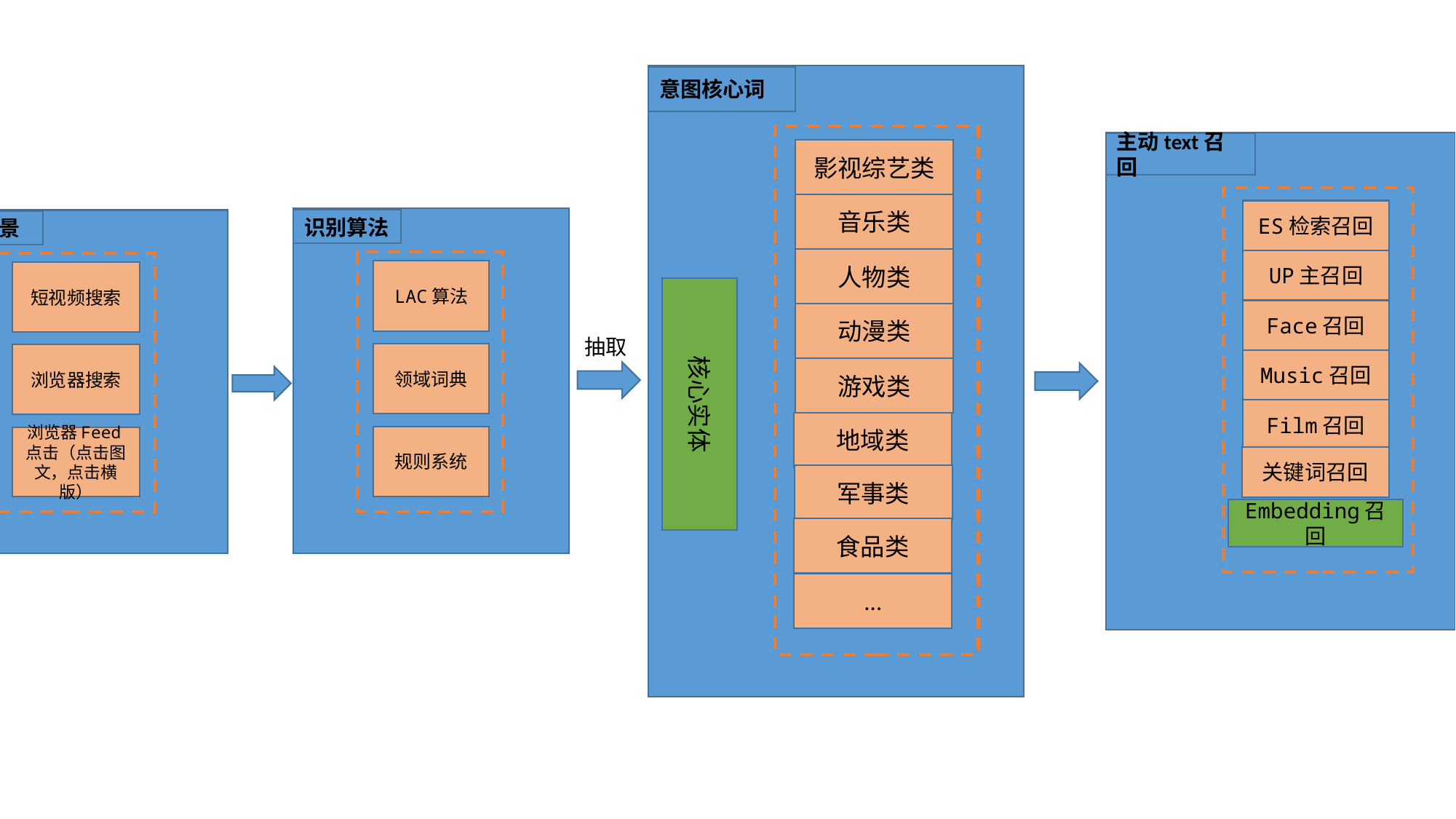

意图核心词

影视综艺类
音乐类
人物类
核心实体
动漫类
游戏类
地域类
军事类
食品类
…

主动text召回

ES检索召回
UP主召回
Face召回
Music召回
Film召回
关键词召回
Embedding召回

识别算法

LAC算法
领域词典
规则系统

线索场景

短视频搜索
浏览器搜索
浏览器Feed点击（点击图文，点击横版）
抽取